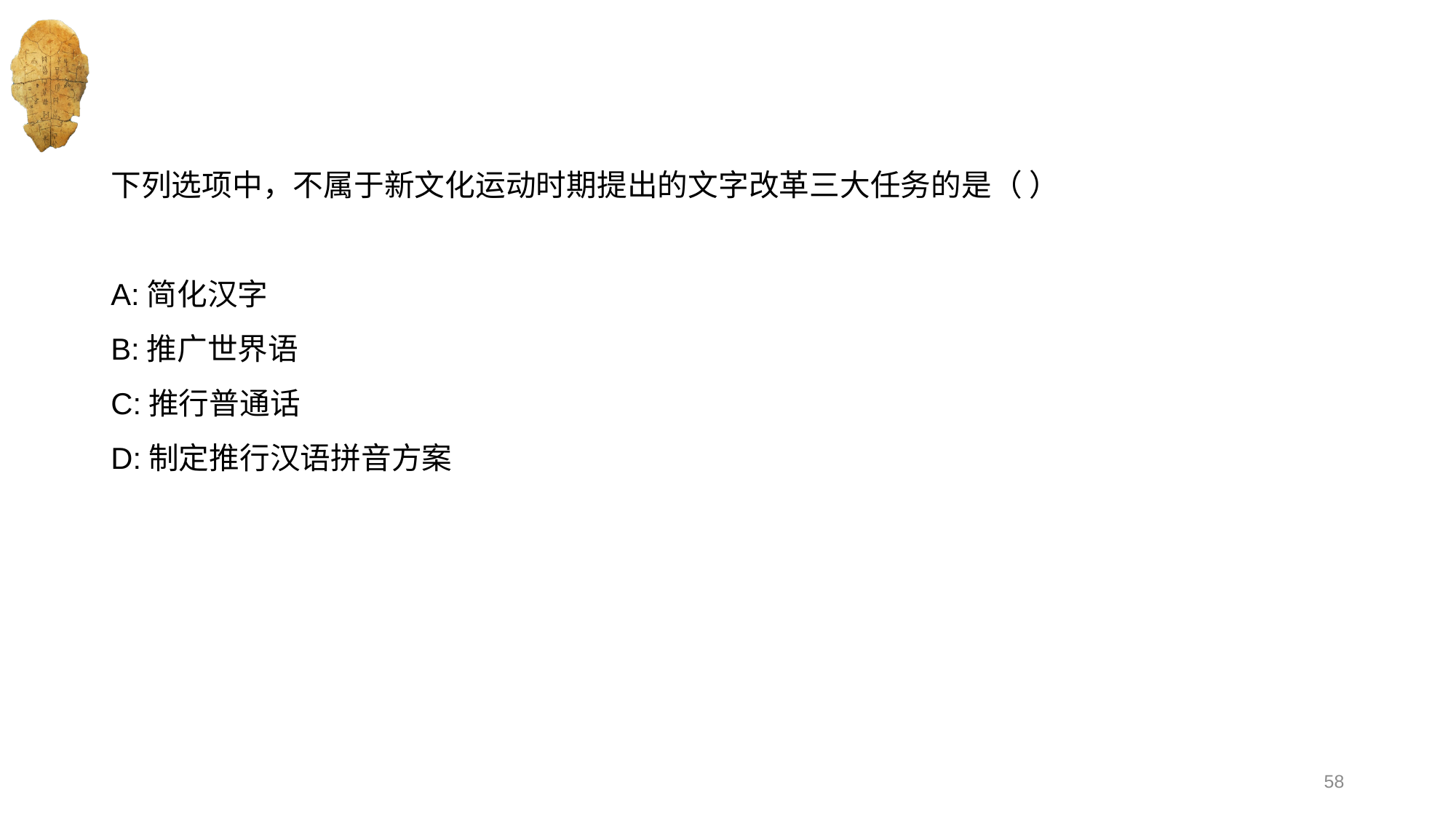

#
下列选项中，不属于新文化运动时期提出的文字改革三大任务的是（ ）

A:简化汉字
B:推广世界语
C:推行普通话
D:制定推行汉语拼音方案

58